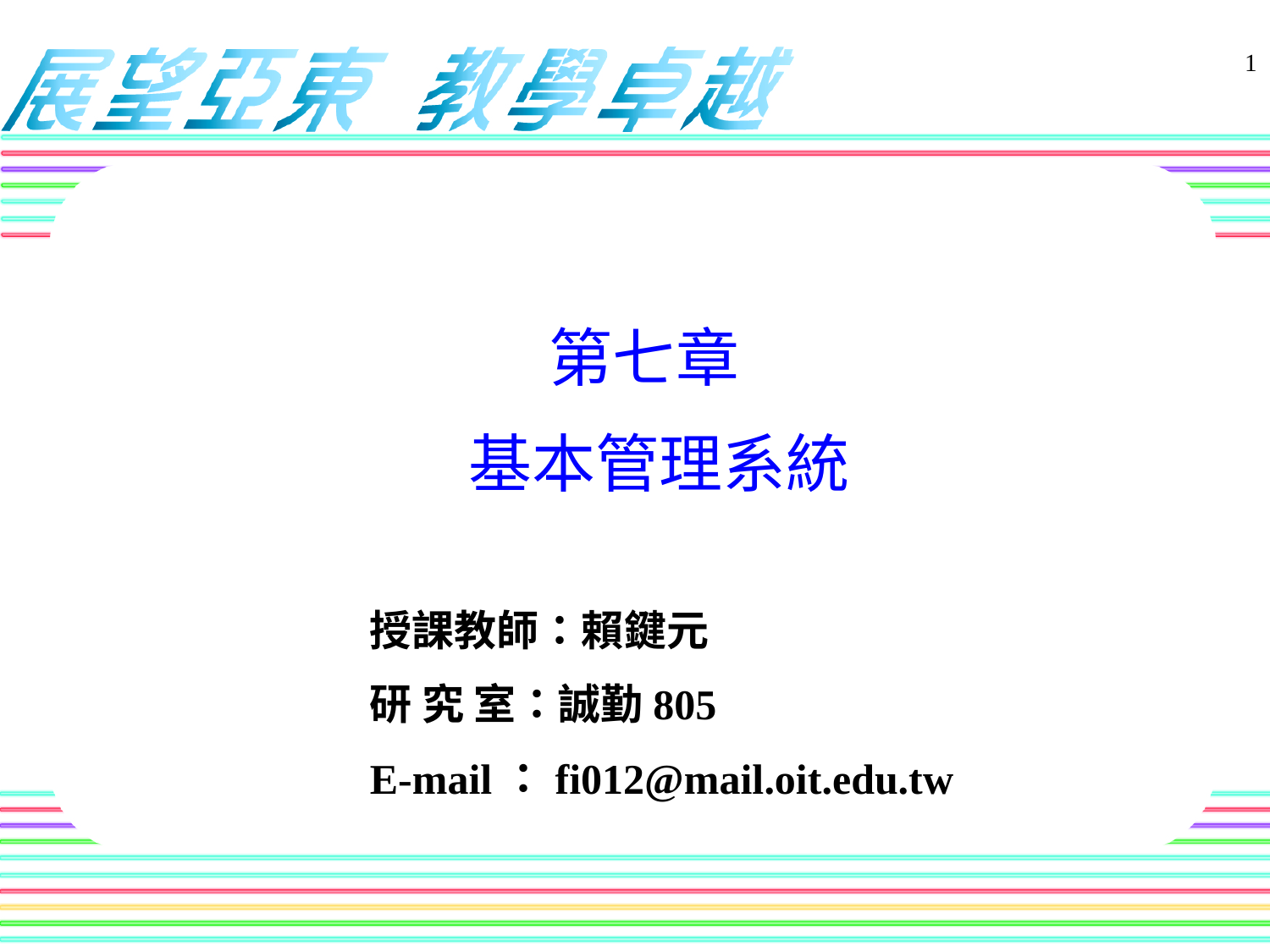

1
# 第七章 基本管理系統
授課教師：賴鍵元
研 究 室：誠勤805
E-mail：fi012@mail.oit.edu.tw